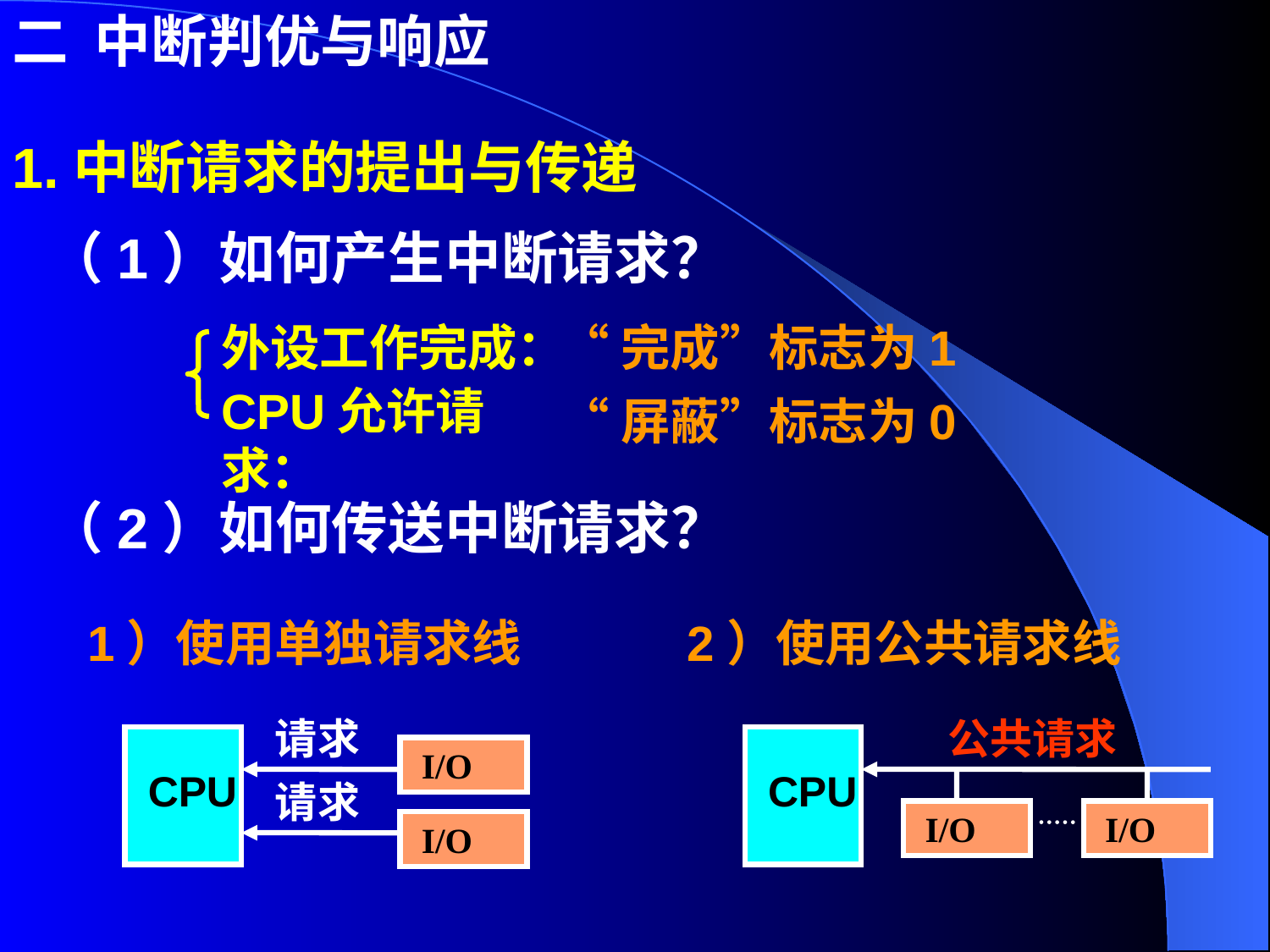

二  中断判优与响应
1.中断请求的提出与传递
（1）如何产生中断请求？
外设工作完成：
“完成”标志为1

CPU允许请求：
“屏蔽”标志为0
（2）如何传送中断请求？
1）使用单独请求线
2）使用公共请求线
请求

CPU
 I/O

请求
 I/O

公共请求

CPU

 I/O
 I/O